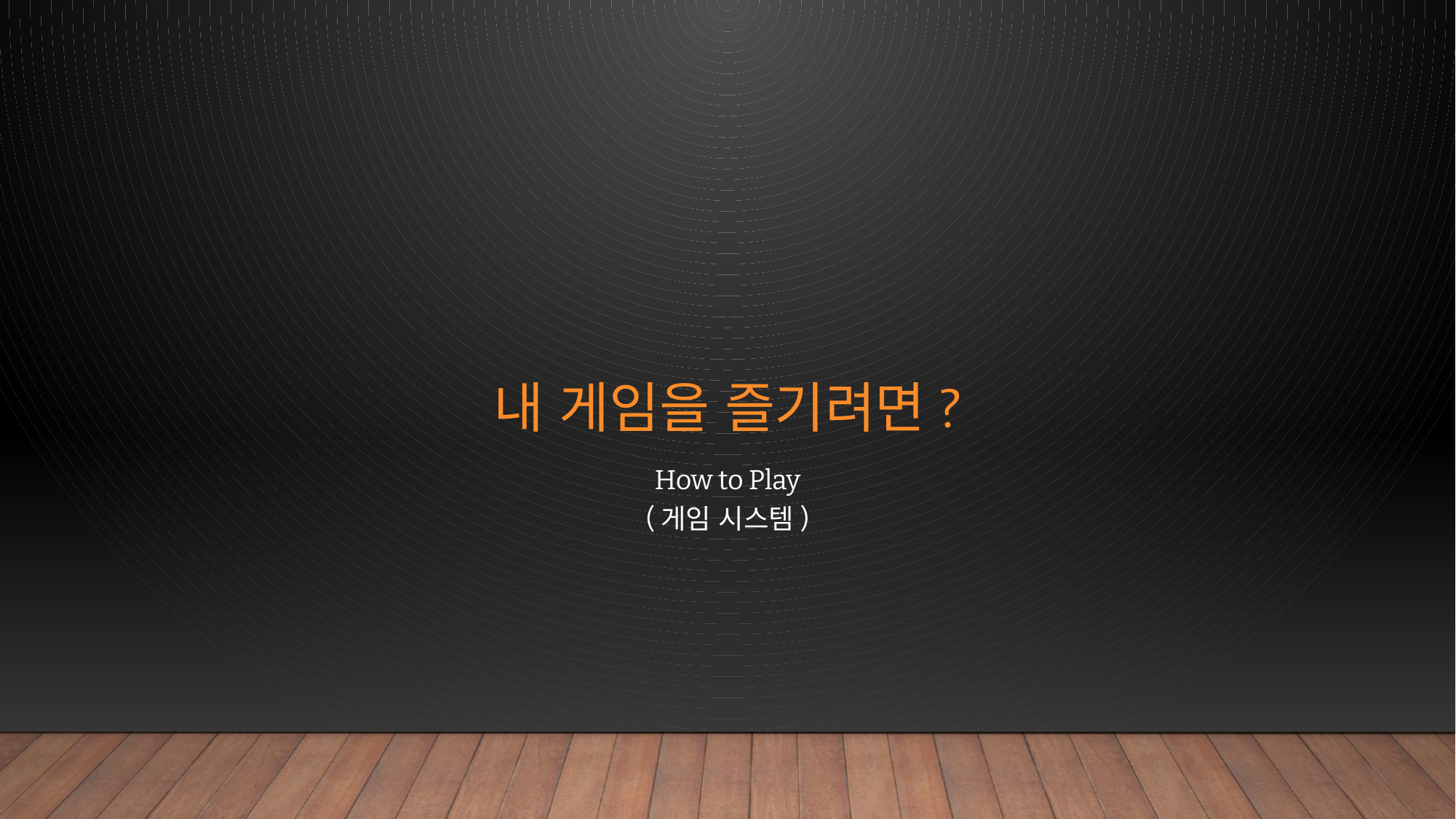

# 내 게임을 즐기려면?
How to Play
(게임 시스템)